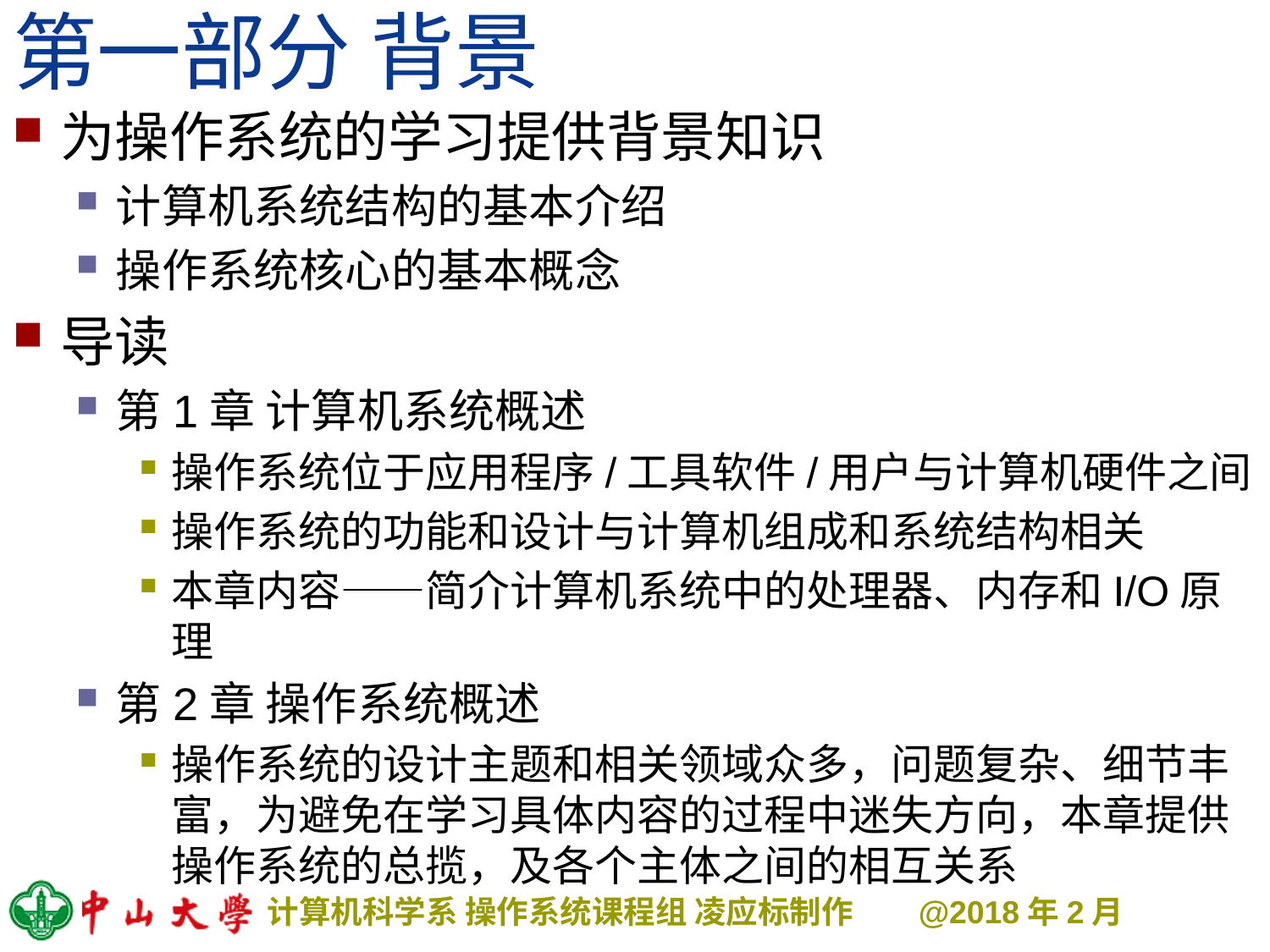

# 第一部分 背景
为操作系统的学习提供背景知识
计算机系统结构的基本介绍
操作系统核心的基本概念
导读
第1章 计算机系统概述
操作系统位于应用程序/工具软件/用户与计算机硬件之间
操作系统的功能和设计与计算机组成和系统结构相关
本章内容——简介计算机系统中的处理器、内存和I/O原理
第2章 操作系统概述
操作系统的设计主题和相关领域众多，问题复杂、细节丰富，为避免在学习具体内容的过程中迷失方向，本章提供操作系统的总揽，及各个主体之间的相互关系